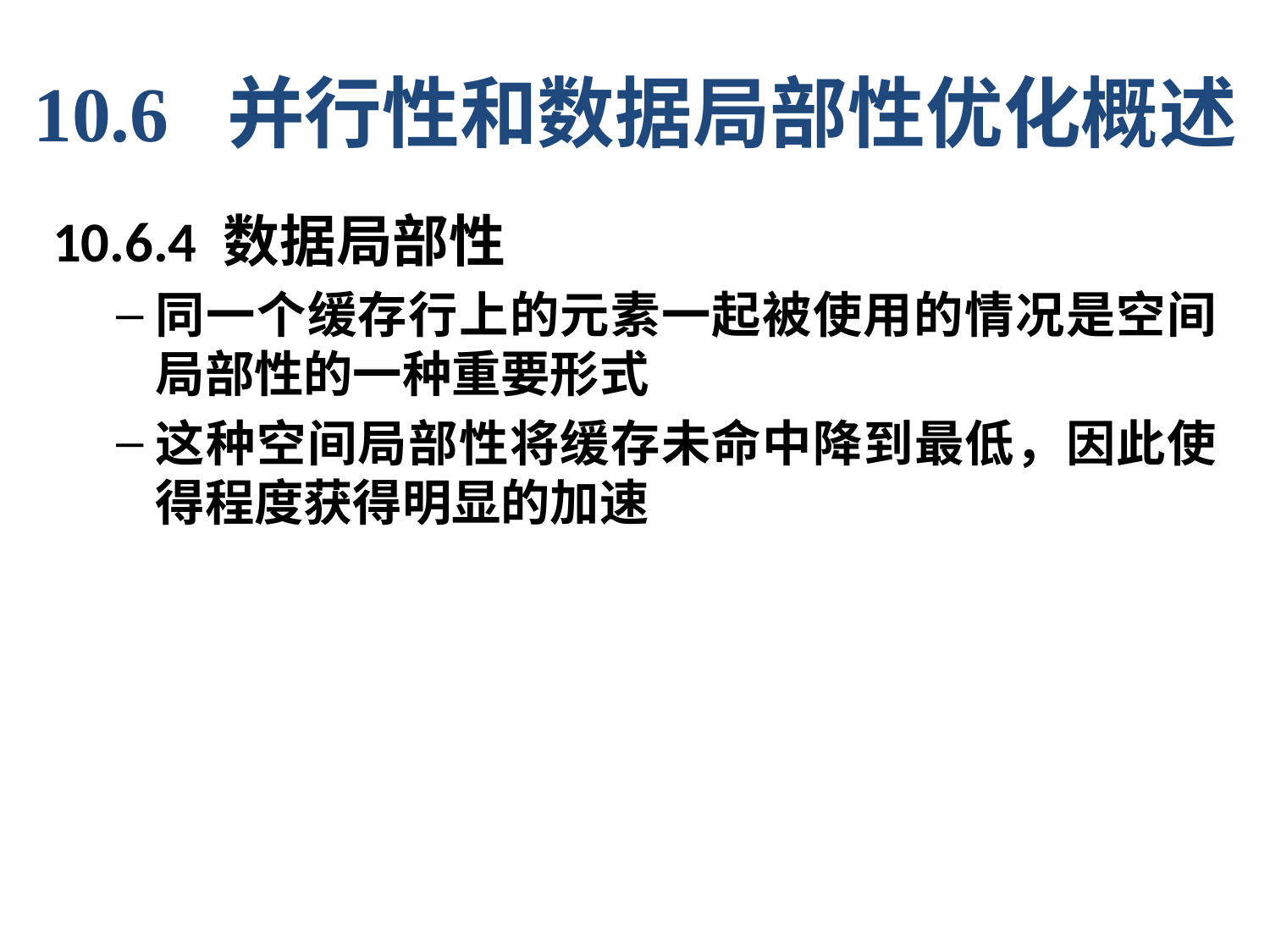

10.6  并行性和数据局部性优化概述
10.6.4 数据局部性
同一个缓存行上的元素一起被使用的情况是空间局部性的一种重要形式
这种空间局部性将缓存未命中降到最低，因此使得程度获得明显的加速